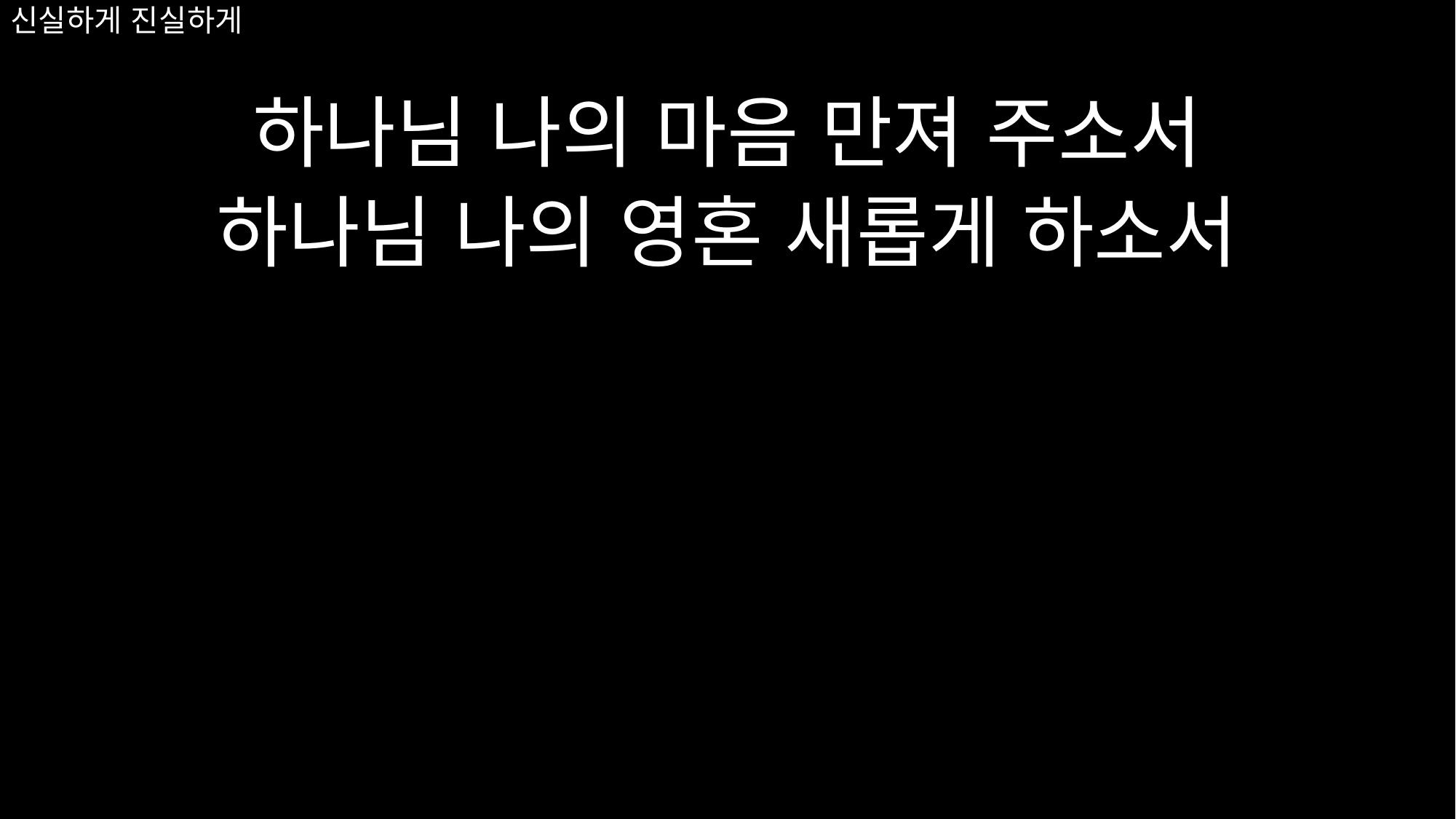

# 신실하게 진실하게
하나님 나의 마음 만져 주소서
하나님 나의 영혼 새롭게 하소서